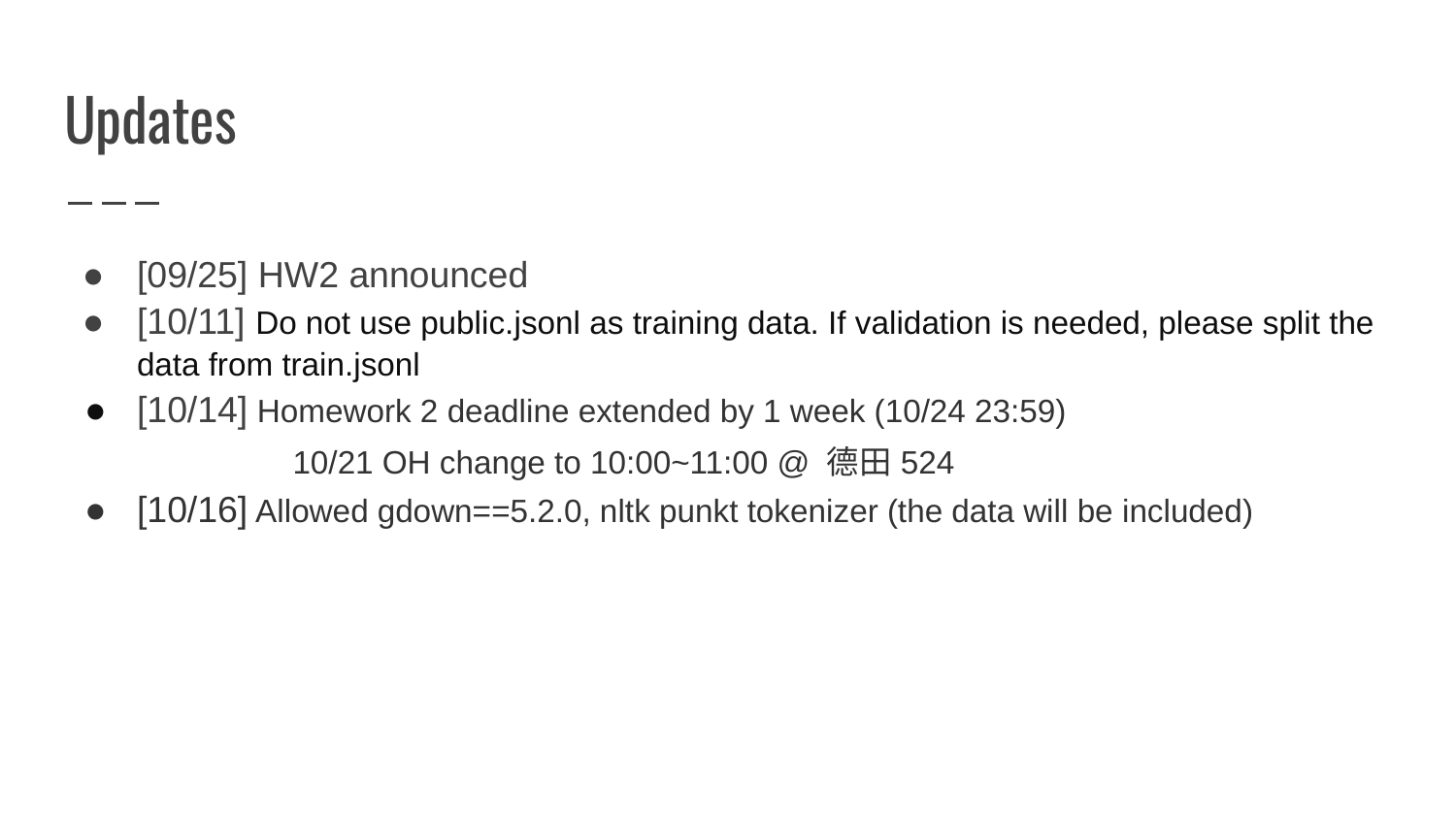

# Updates
[09/25] HW2 announced
[10/11] Do not use public.jsonl as training data. If validation is needed, please split the data from train.jsonl
[10/14] Homework 2 deadline extended by 1 week (10/24 23:59)
 10/21 OH change to 10:00~11:00 @ 德田524
[10/16] Allowed gdown==5.2.0, nltk punkt tokenizer (the data will be included)